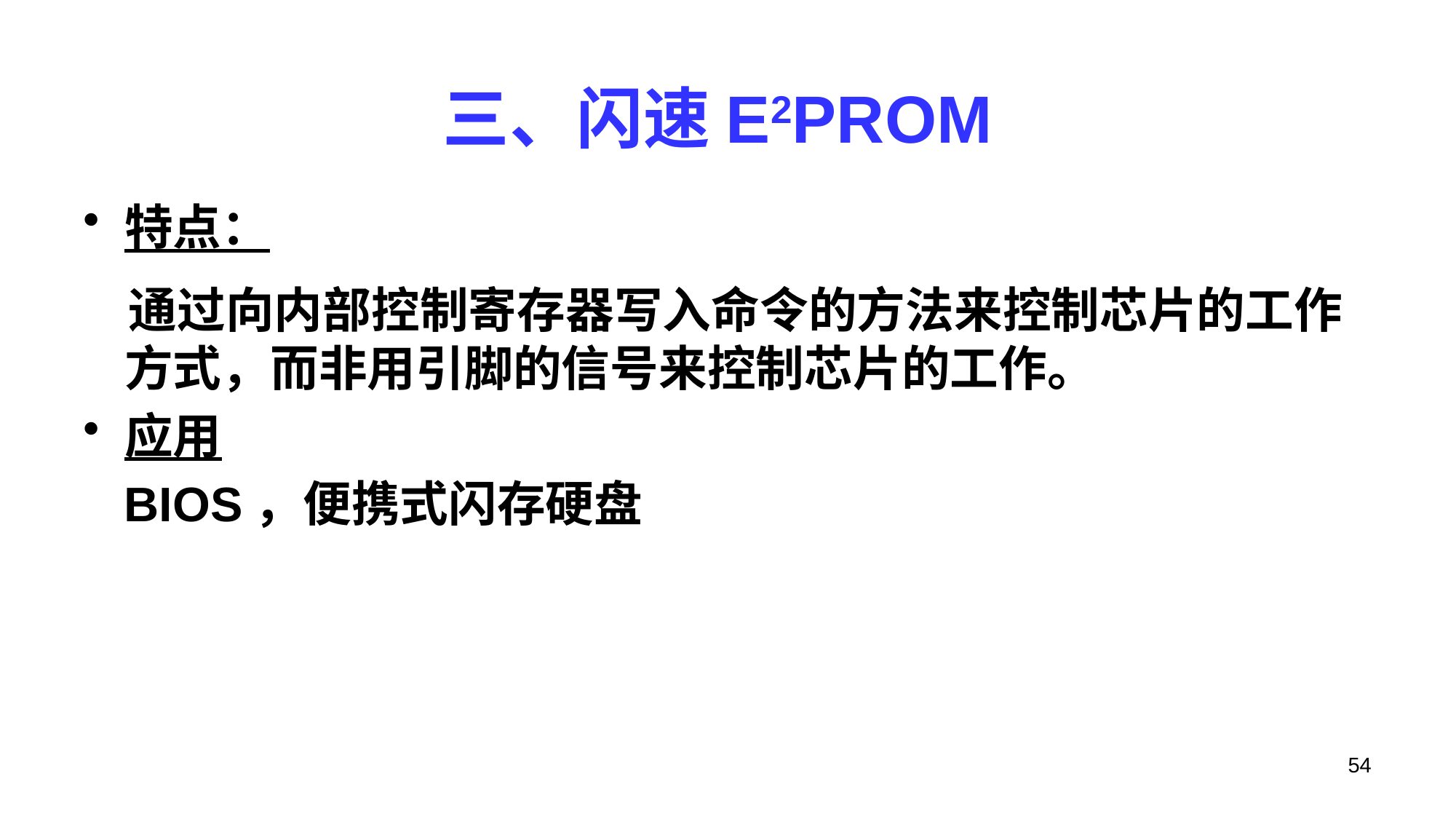

# 三、闪速E2PROM
特点：
   通过向内部控制寄存器写入命令的方法来控制芯片的工作方式，而非用引脚的信号来控制芯片的工作。
应用
   BIOS，便携式闪存硬盘
54